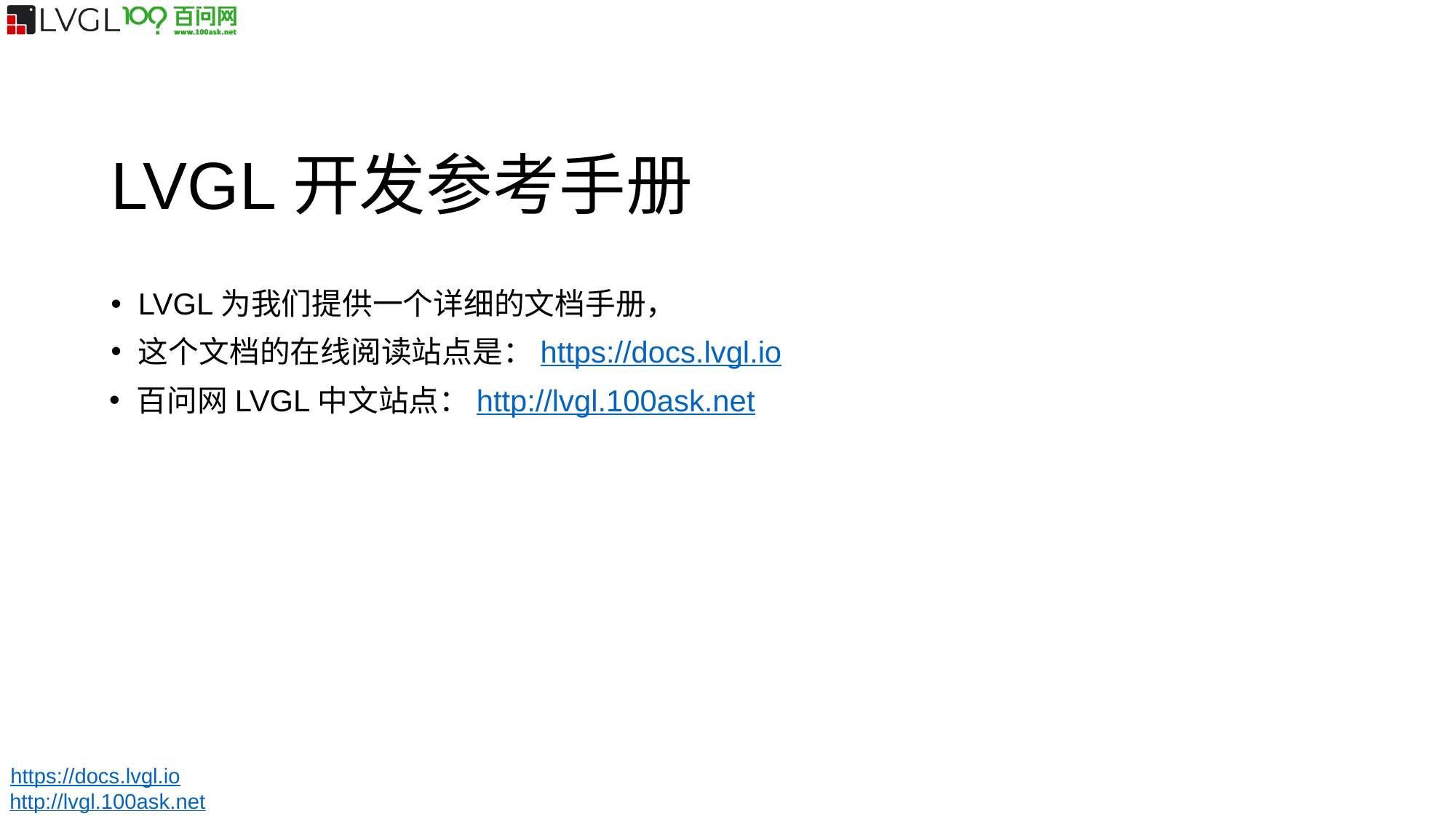

LVGL开发参考手册
LVGL为我们提供一个详细的文档手册，
这个文档的在线阅读站点是：https://docs.lvgl.io
百问网LVGL中文站点：http://lvgl.100ask.net
https://docs.lvgl.io
http://lvgl.100ask.net